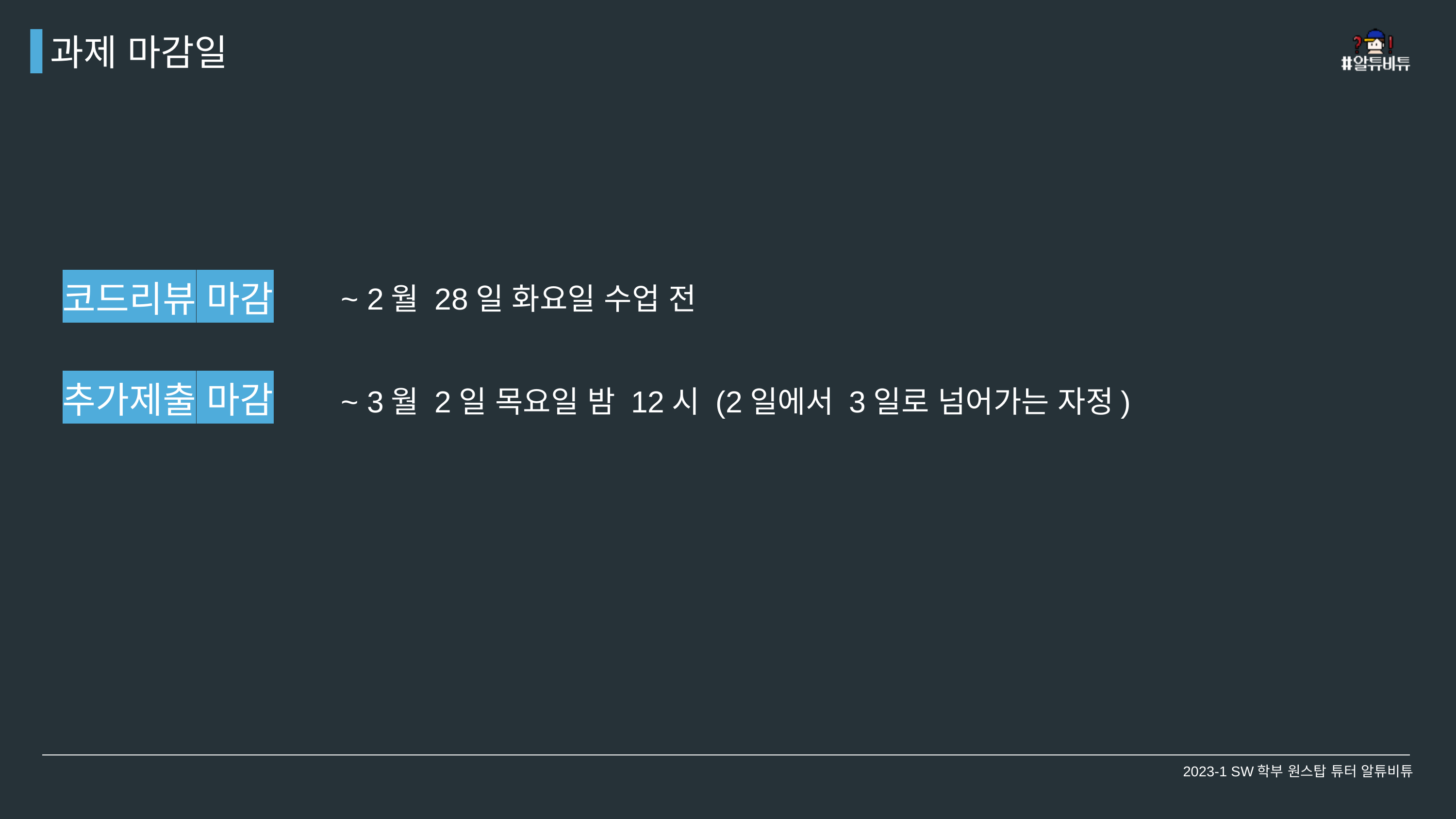

과제 마감일
코드리뷰 마감
~ 2월 28일 화요일 수업 전
추가제출 마감
~ 3월 2일 목요일 밤 12시 (2일에서 3일로 넘어가는 자정)
2023-1 SW학부 원스탑 튜터 알튜비튜